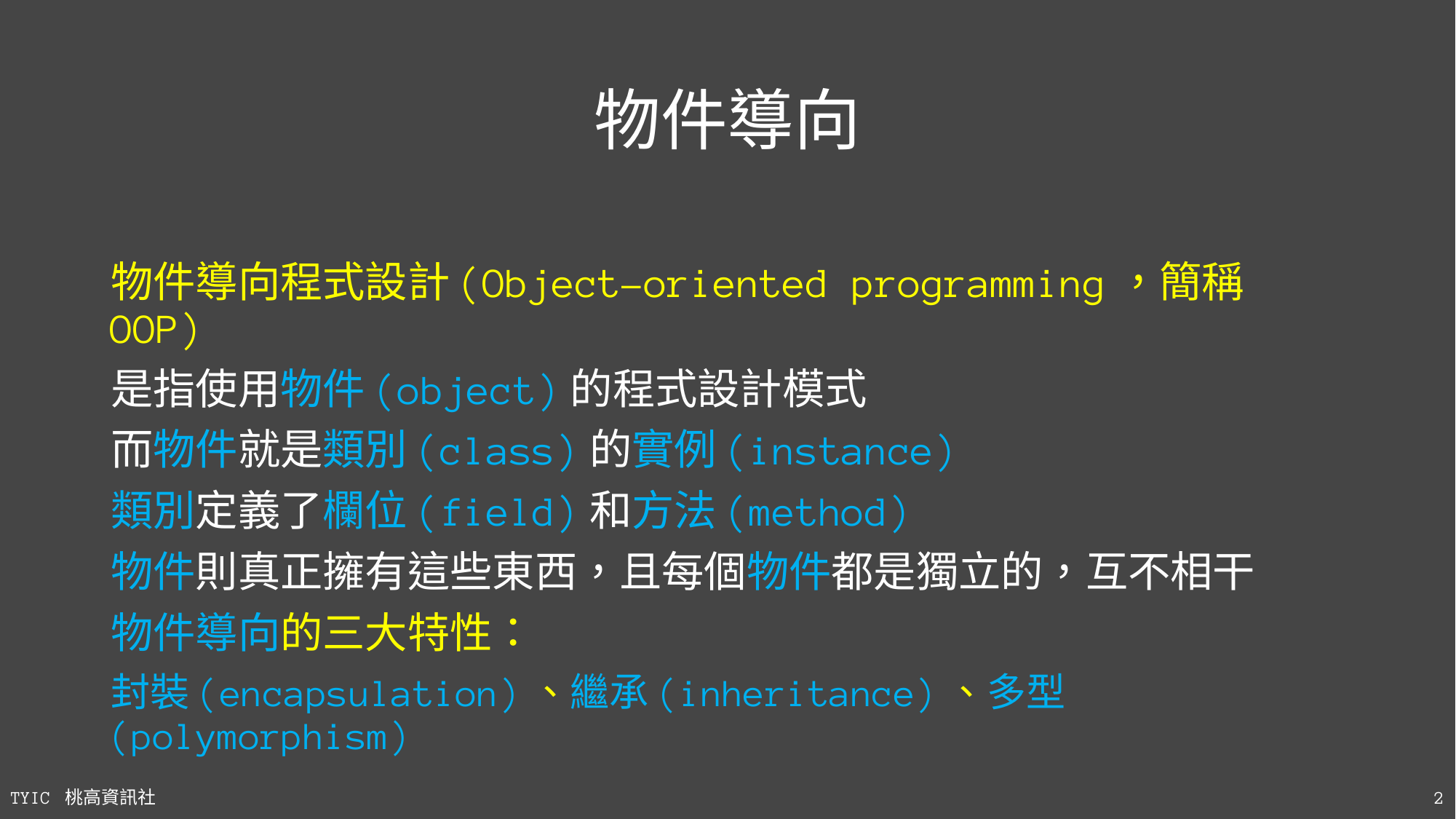

# 物件導向
物件導向程式設計(Object-oriented programming，簡稱 OOP)
是指使用物件(object)的程式設計模式
而物件就是類別(class)的實例(instance)
類別定義了欄位(field)和方法(method)
物件則真正擁有這些東西，且每個物件都是獨立的，互不相干
物件導向的三大特性：
封裝(encapsulation)、繼承(inheritance)、多型(polymorphism)